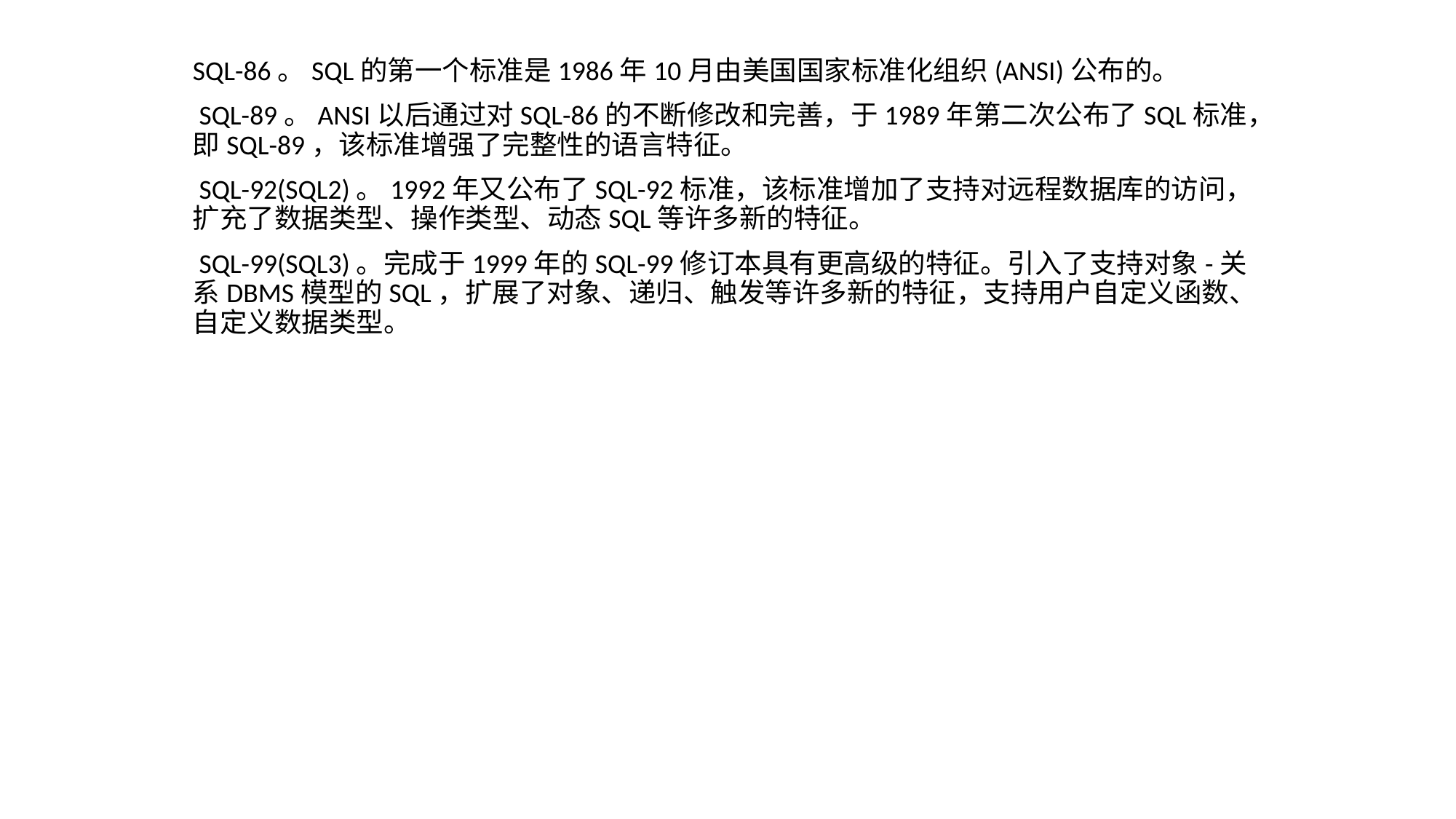

SQL-86。SQL的第一个标准是1986年10月由美国国家标准化组织(ANSI)公布的。
 SQL-89。ANSI以后通过对SQL-86的不断修改和完善，于1989年第二次公布了SQL标准，即SQL-89，该标准增强了完整性的语言特征。
 SQL-92(SQL2)。1992年又公布了SQL-92标准，该标准增加了支持对远程数据库的访问，扩充了数据类型、操作类型、动态SQL等许多新的特征。
 SQL-99(SQL3)。完成于1999年的SQL-99修订本具有更高级的特征。引入了支持对象-关系DBMS模型的SQL，扩展了对象、递归、触发等许多新的特征，支持用户自定义函数、自定义数据类型。